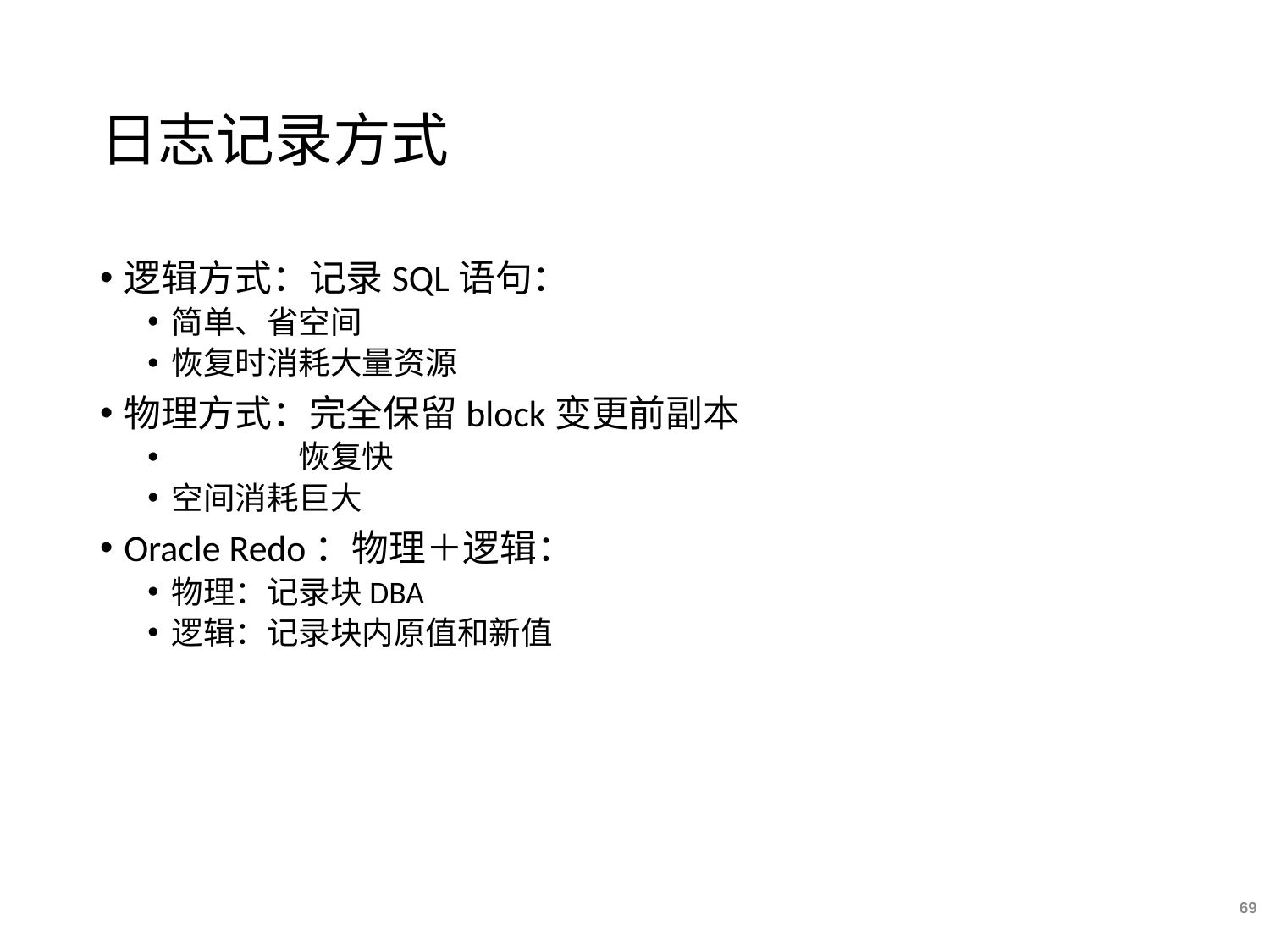

# 日志记录方式
逻辑方式：记录SQL语句：
简单、省空间
恢复时消耗大量资源
物理方式：完全保留block变更前副本
	恢复快
空间消耗巨大
Oracle Redo：物理＋逻辑：
物理：记录块DBA
逻辑：记录块内原值和新值

69